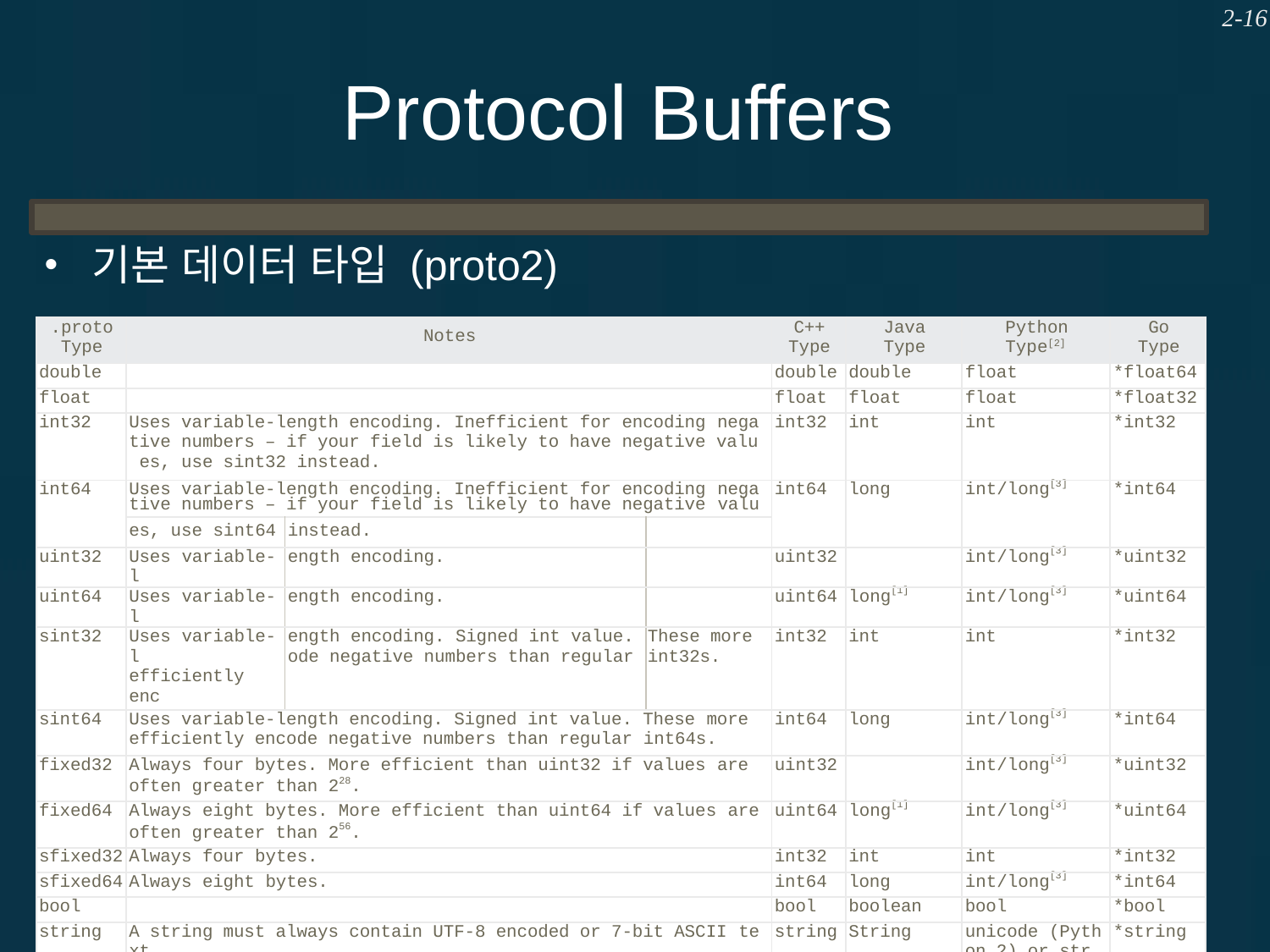

2-16
# Protocol Buffers

기본 데이터 타입 (proto2)
| .proto Type | Notes |  |  | C++ Type | Java Type | Python Type[2] | Go Type |
| --- | --- | --- | --- | --- | --- | --- | --- |
| double |  |  |  | double | double | float | \*float64 |
| float |  |  |  | float | float | float | \*float32 |
| int32 | Uses variable-length encoding. Inefficient for encoding nega tive numbers – if your field is likely to have negative valu es, use sint32 instead. |  |  | int32 | int | int | \*int32 |
| int64 | Uses variable-length encoding. Inefficient for encoding nega tive numbers – if your field is likely to have negative valu |  |  | int64 | long | int/long[3] | \*int64 |
|  | es, use sint64 | instead. |  |  |  |  |  |
| uint32 | Uses variable-l | ength encoding. |  | uint32 | int[1] | int/long[3] | \*uint32 |
| uint64 | Uses variable-l | ength encoding. |  | uint64 | long[1] | int/long[3] | \*uint64 |
| sint32 | Uses variable-l efficiently enc | ength encoding. Signed int value. ode negative numbers than regular | These more int32s. | int32 | int | int | \*int32 |
| sint64 | Uses variable-length encoding. Signed int value. These more efficiently encode negative numbers than regular int64s. |  |  | int64 | long | int/long[3] | \*int64 |
| fixed32 | Always four bytes. More efficient than uint32 if values are often greater than 228. |  |  | uint32 | int[1] | int/long[3] | \*uint32 |
| fixed64 | Always eight bytes. More efficient than uint64 if values are often greater than 256. |  |  | uint64 | long[1] | int/long[3] | \*uint64 |
| sfixed32 | Always four bytes. |  |  | int32 | int | int | \*int32 |
| sfixed64 | Always eight bytes. |  |  | int64 | long | int/long[3] | \*int64 |
| bool |  |  |  | bool | boolean | bool | \*bool |
| string | A string must always contain UTF-8 encoded or 7-bit ASCII te xt. |  |  | string | String | unicode (Pyth on 2) or str (Python 3) | \*string |
| bytes | May contain any arbitrary sequence of bytes. |  |  | string | ByteString | bytes | []byte |
message Foo {
reserved 2, 15, 9 to 11;
reserved "foo", "bar";
}